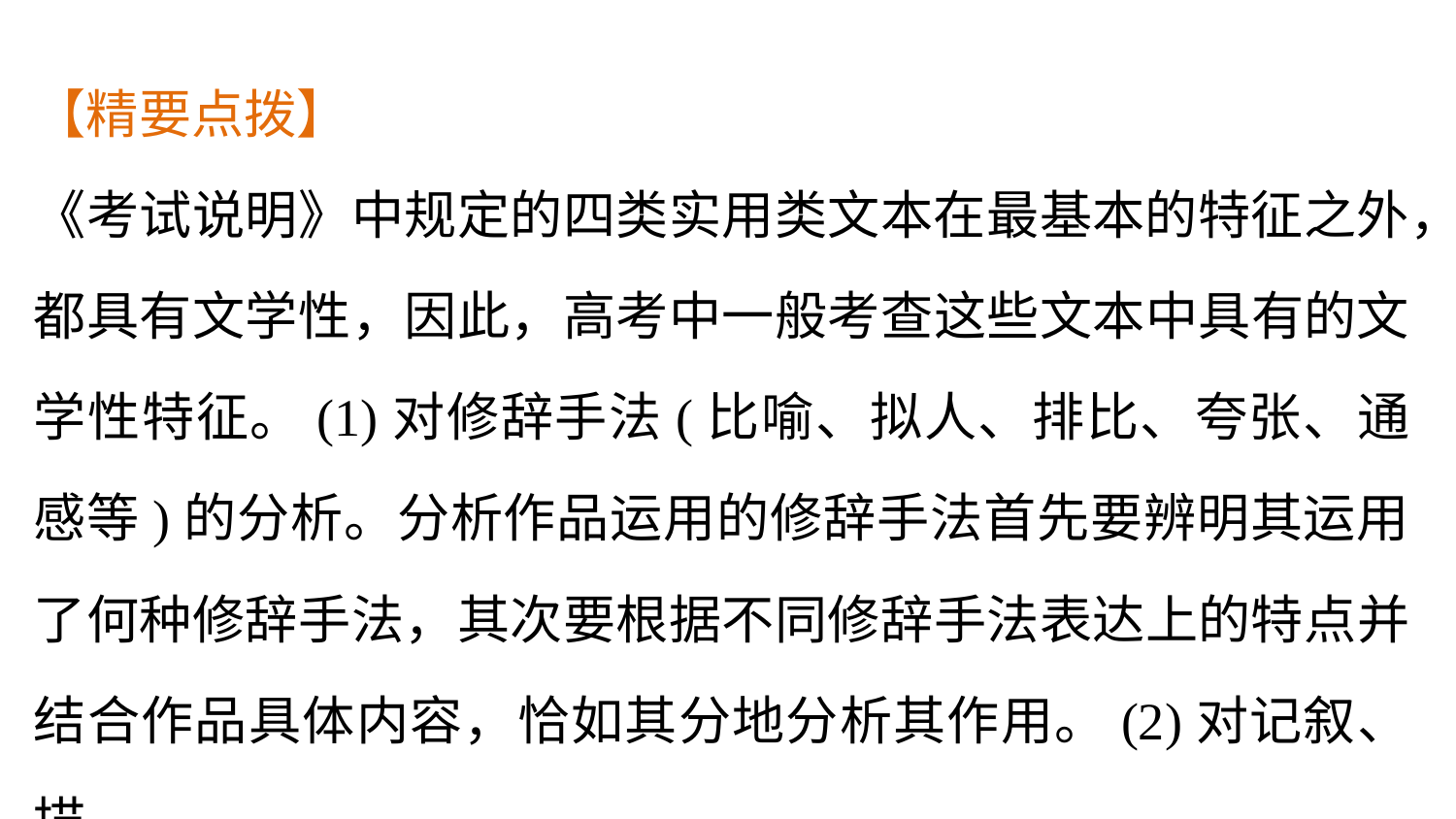

【精要点拨】
《考试说明》中规定的四类实用类文本在最基本的特征之外，都具有文学性，因此，高考中一般考查这些文本中具有的文学性特征。(1)对修辞手法(比喻、拟人、排比、夸张、通感等)的分析。分析作品运用的修辞手法首先要辨明其运用了何种修辞手法，其次要根据不同修辞手法表达上的特点并结合作品具体内容，恰如其分地分析其作用。(2)对记叙、描